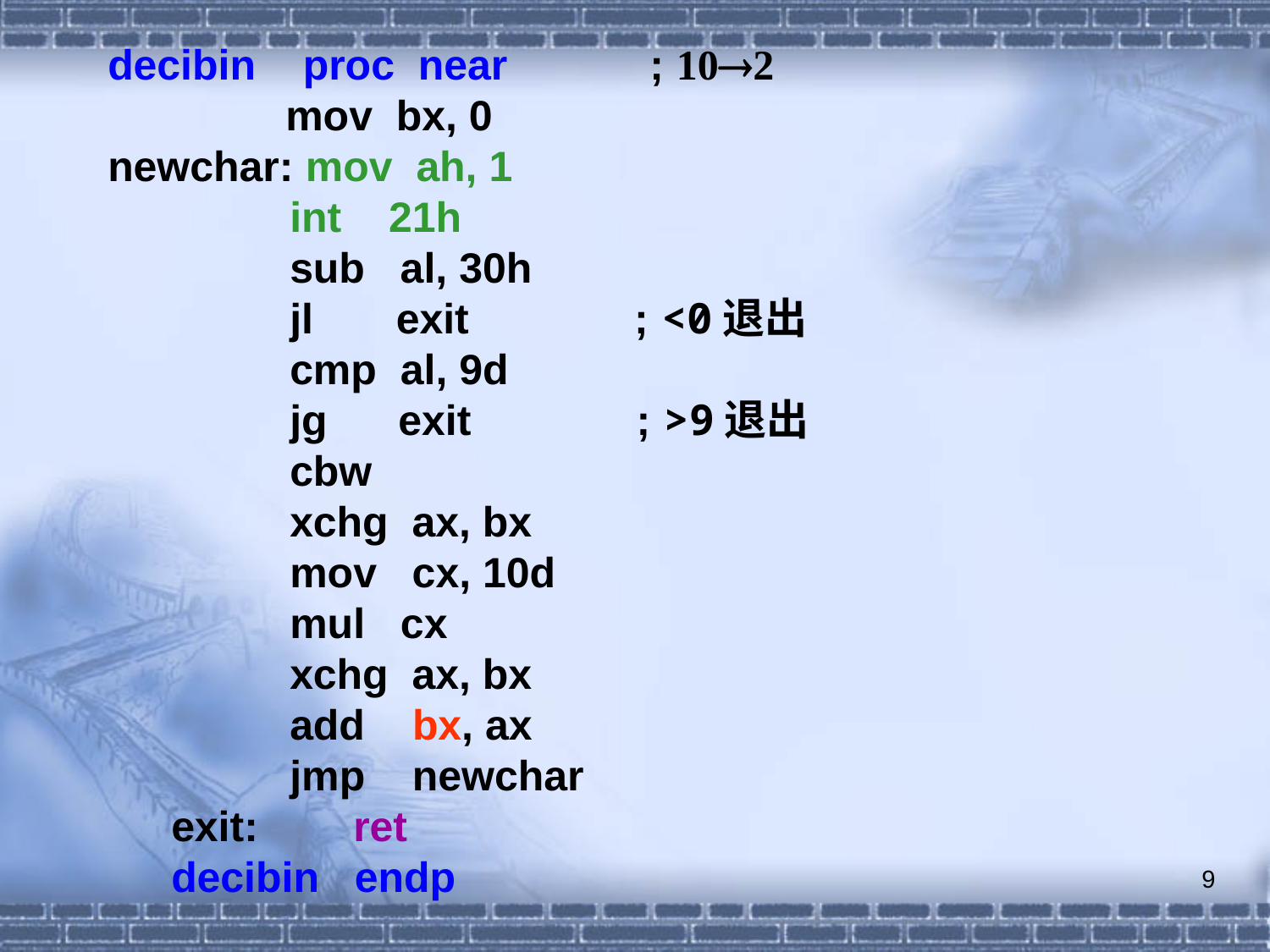

decibin    proc  near            ; 10→2
               mov  bx, 0
newchar: mov  ah, 1
          int    21h
          sub   al, 30h
          jl       exit              ; <0退出
          cmp  al, 9d
          jg      exit              ; >9退出
          cbw
          xchg  ax, bx
          mov   cx, 10d
          mul   cx
          xchg  ax, bx
          add    bx, ax
          jmp    newchar
exit:        ret
decibin   endp
9